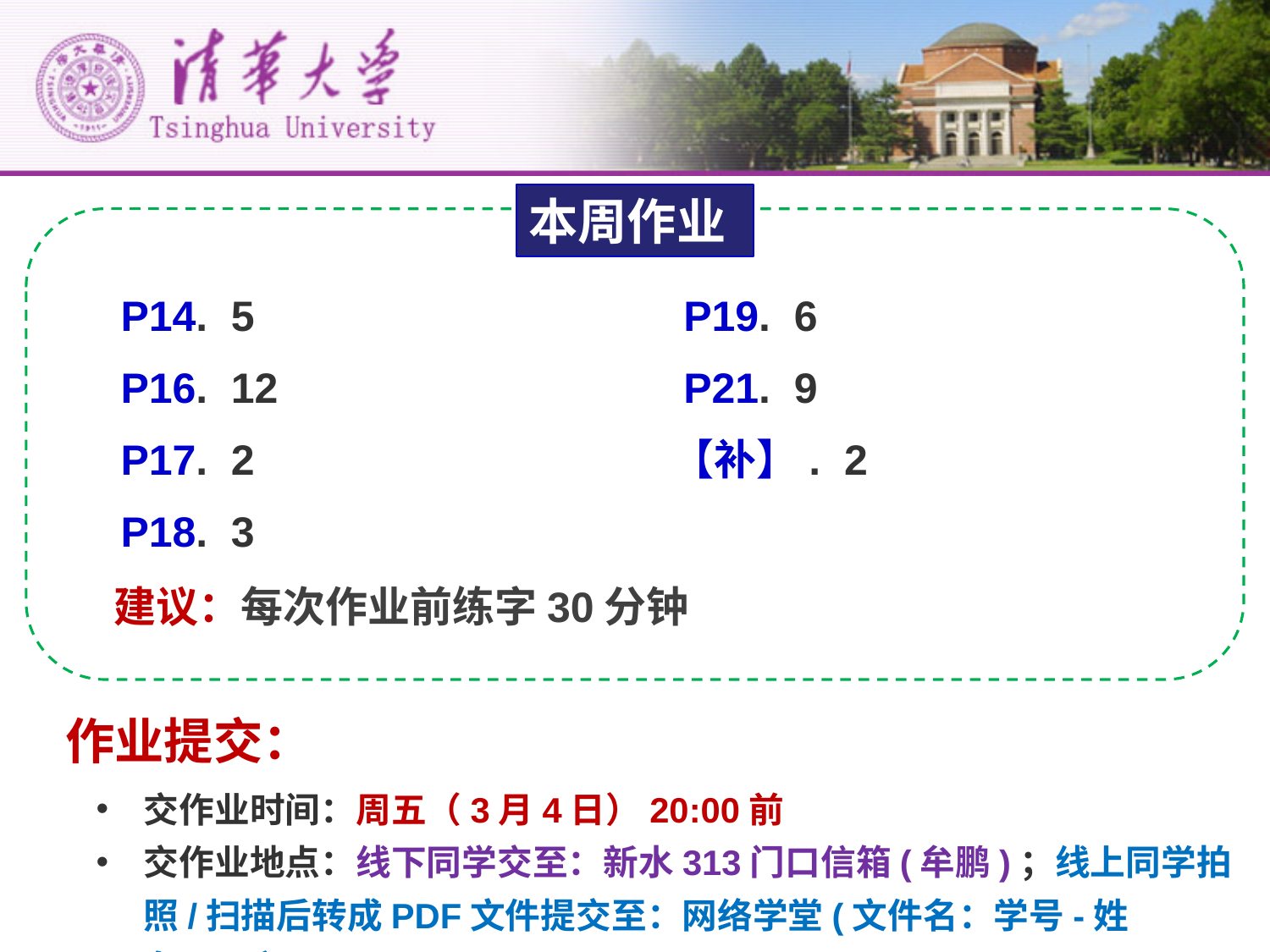

本周作业

P14.  5
P16.  12
P17.  2
P18.  3
 P19.  6
 P21.  9
【补】.  2

建议：每次作业前练字30分钟
作业提交：
交作业时间：周五（3月4日）20:00前
交作业地点：线下同学交至：新水313门口信箱(牟鹏)；线上同学拍照/扫描后转成PDF文件提交至：网络学堂(文件名：学号-姓名.pdf）